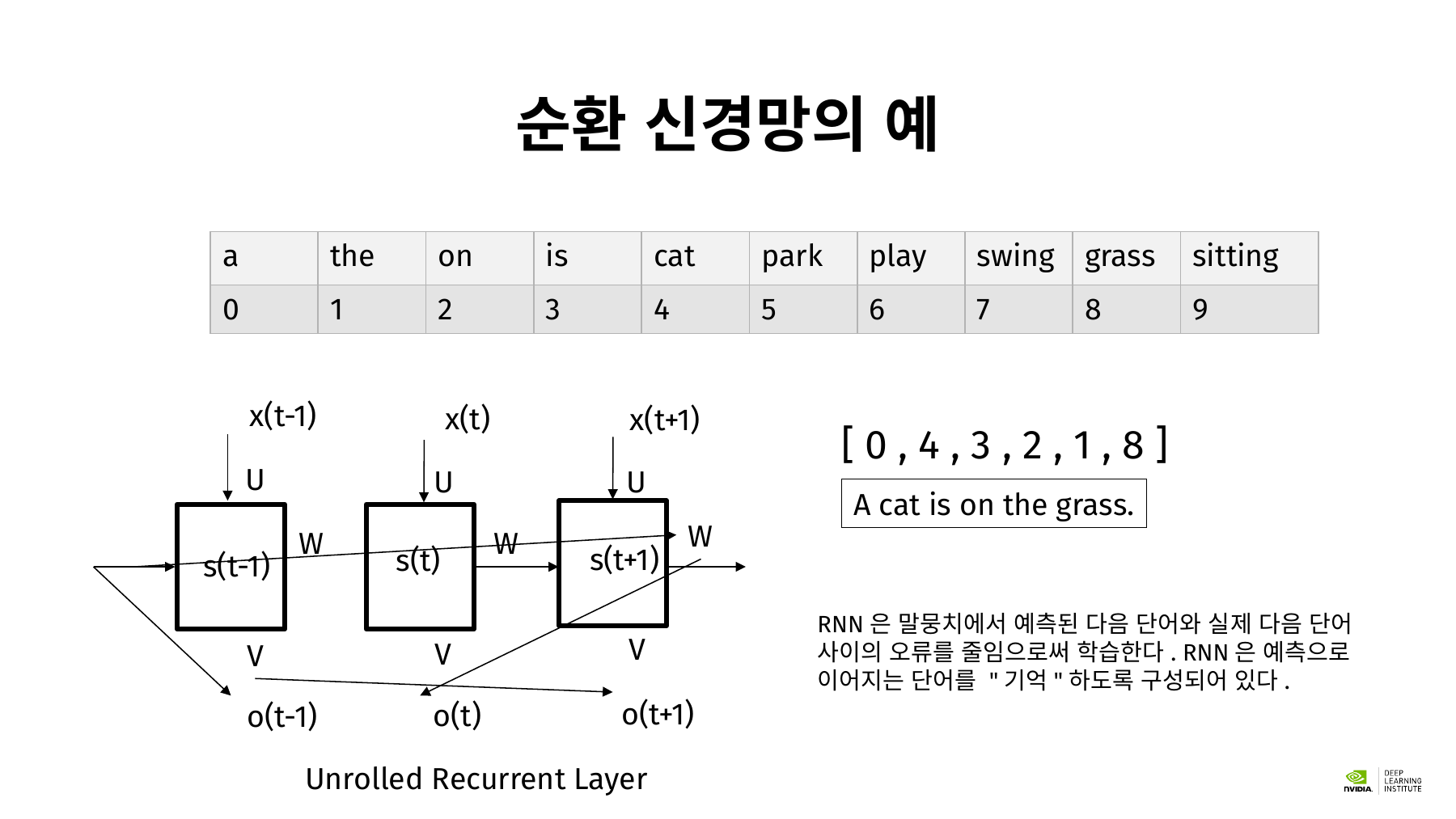

# 순환 신경망의 예
| a | the | on | is | cat | park | play | swing | grass | sitting |
| --- | --- | --- | --- | --- | --- | --- | --- | --- | --- |
| 0 | 1 | 2 | 3 | 4 | 5 | 6 | 7 | 8 | 9 |
x(t-1)
x(t)
x(t+1)
[ 0 , 4 , 3 , 2 , 1 , 8 ]
U
U
U
A cat is on the grass.

W
W
W
s(t+1)
s(t)
s(t-1)
RNN은 말뭉치에서 예측된 다음 단어와 실제 다음 단어 사이의 오류를 줄임으로써 학습한다. RNN은 예측으로 이어지는 단어를 "기억"하도록 구성되어 있다.
V
V
V
o(t+1)
o(t)
o(t-1)
Unrolled Recurrent Layer
9